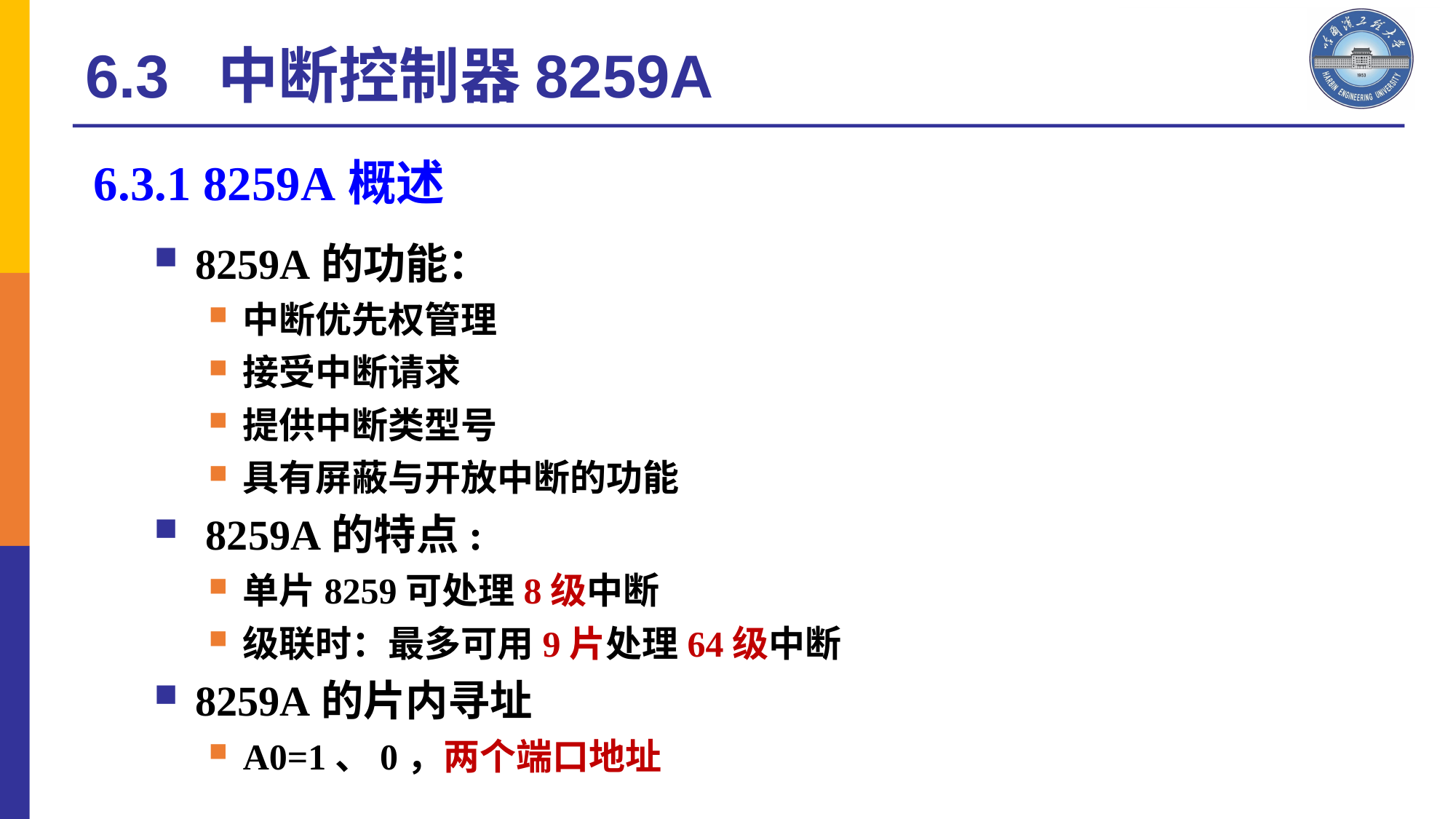

# 6.3  中断控制器8259A
6.3.1 8259A概述
8259A的功能：
中断优先权管理
接受中断请求
提供中断类型号
具有屏蔽与开放中断的功能
 8259A的特点:
单片8259可处理8级中断
级联时：最多可用9片处理64级中断
8259A的片内寻址
A0=1、0，两个端口地址